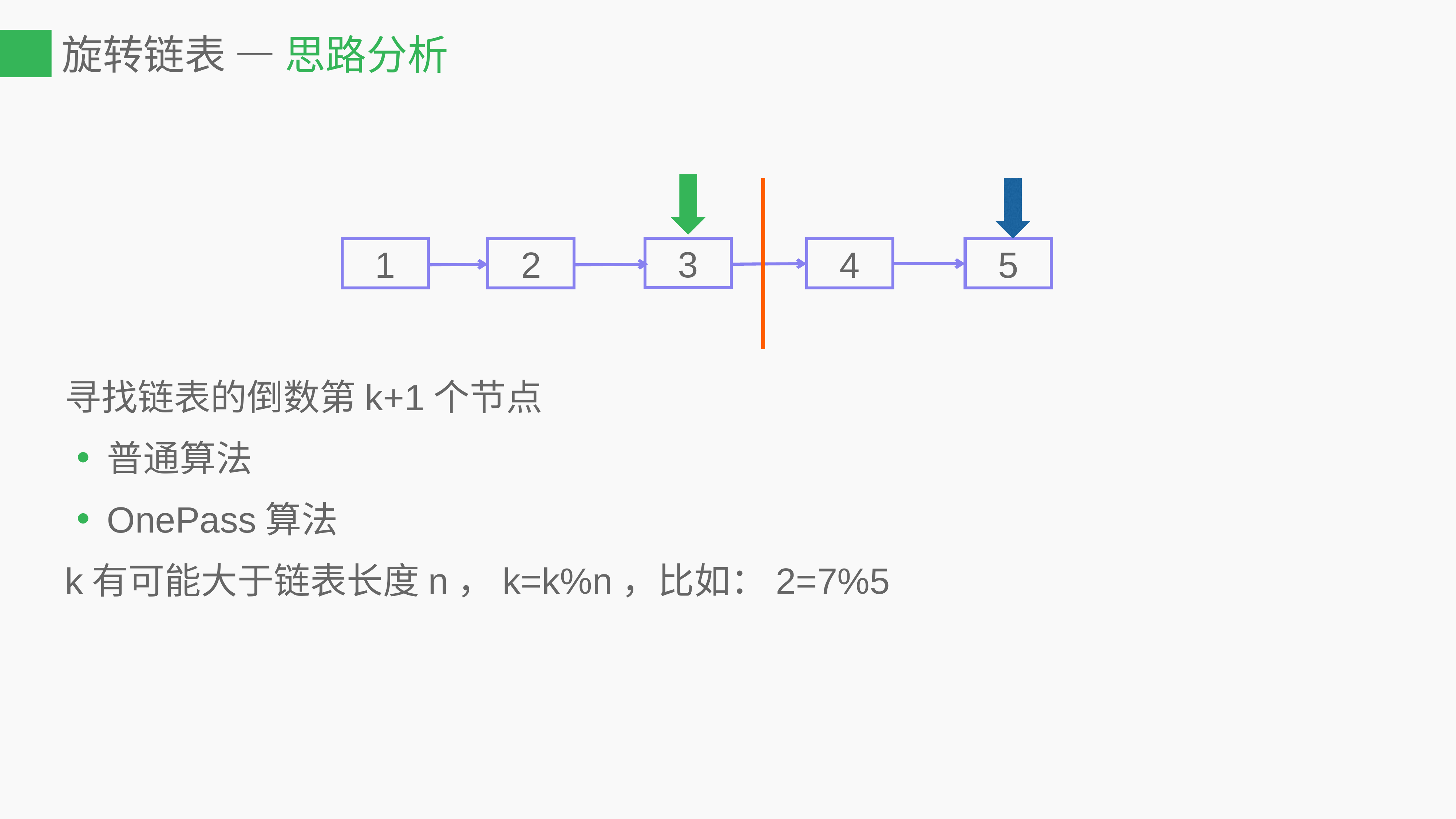

# 旋转链表 — 思路分析

3
4
5
2
1

寻找链表的倒数第k+1个节点
普通算法
OnePass算法
k有可能大于链表长度n，k=k%n，比如：2=7%5